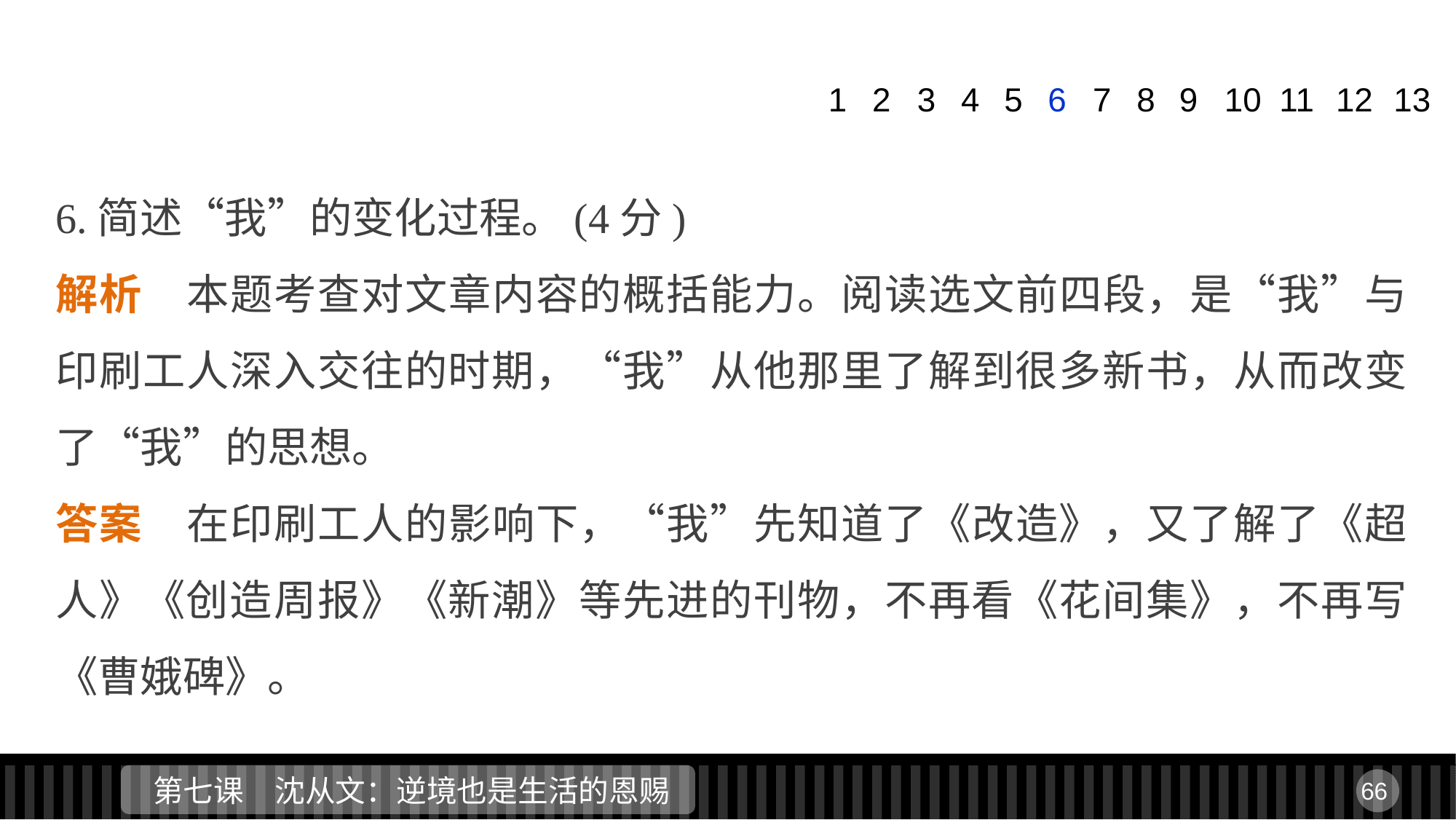

1
2
3
4
5
6
7
8
9
11
12
13
10
6.简述“我”的变化过程。(4分)
解析　本题考查对文章内容的概括能力。阅读选文前四段，是“我”与印刷工人深入交往的时期，“我”从他那里了解到很多新书，从而改变了“我”的思想。
答案　在印刷工人的影响下，“我”先知道了《改造》，又了解了《超人》《创造周报》《新潮》等先进的刊物，不再看《花间集》，不再写《曹娥碑》。